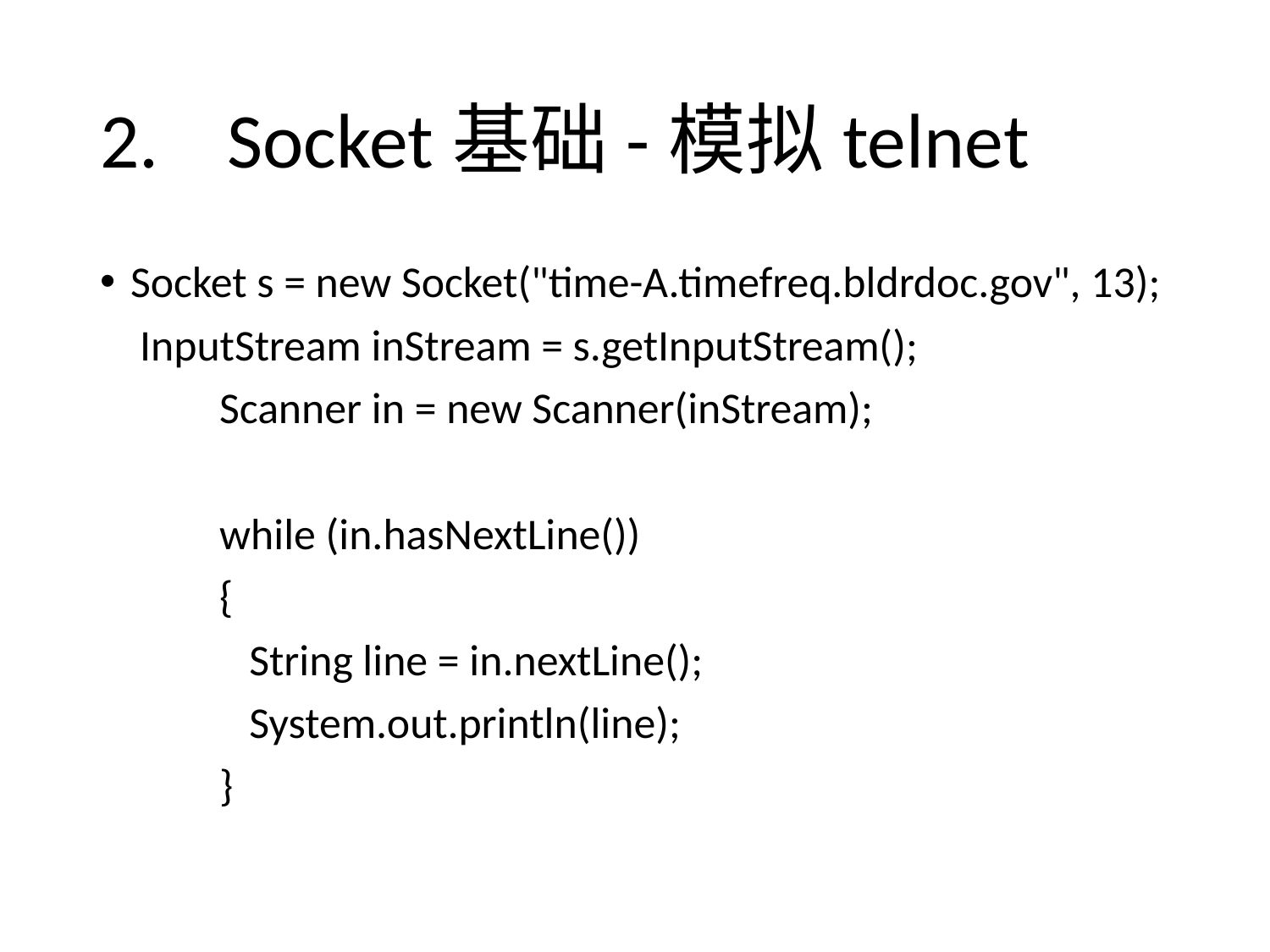

# 2.	Socket基础-模拟telnet
Socket s = new Socket("time-A.timefreq.bldrdoc.gov", 13);
    InputStream inStream = s.getInputStream();
            Scanner in = new Scanner(inStream);

            while (in.hasNextLine())
            {
               String line = in.nextLine();
               System.out.println(line);
            }